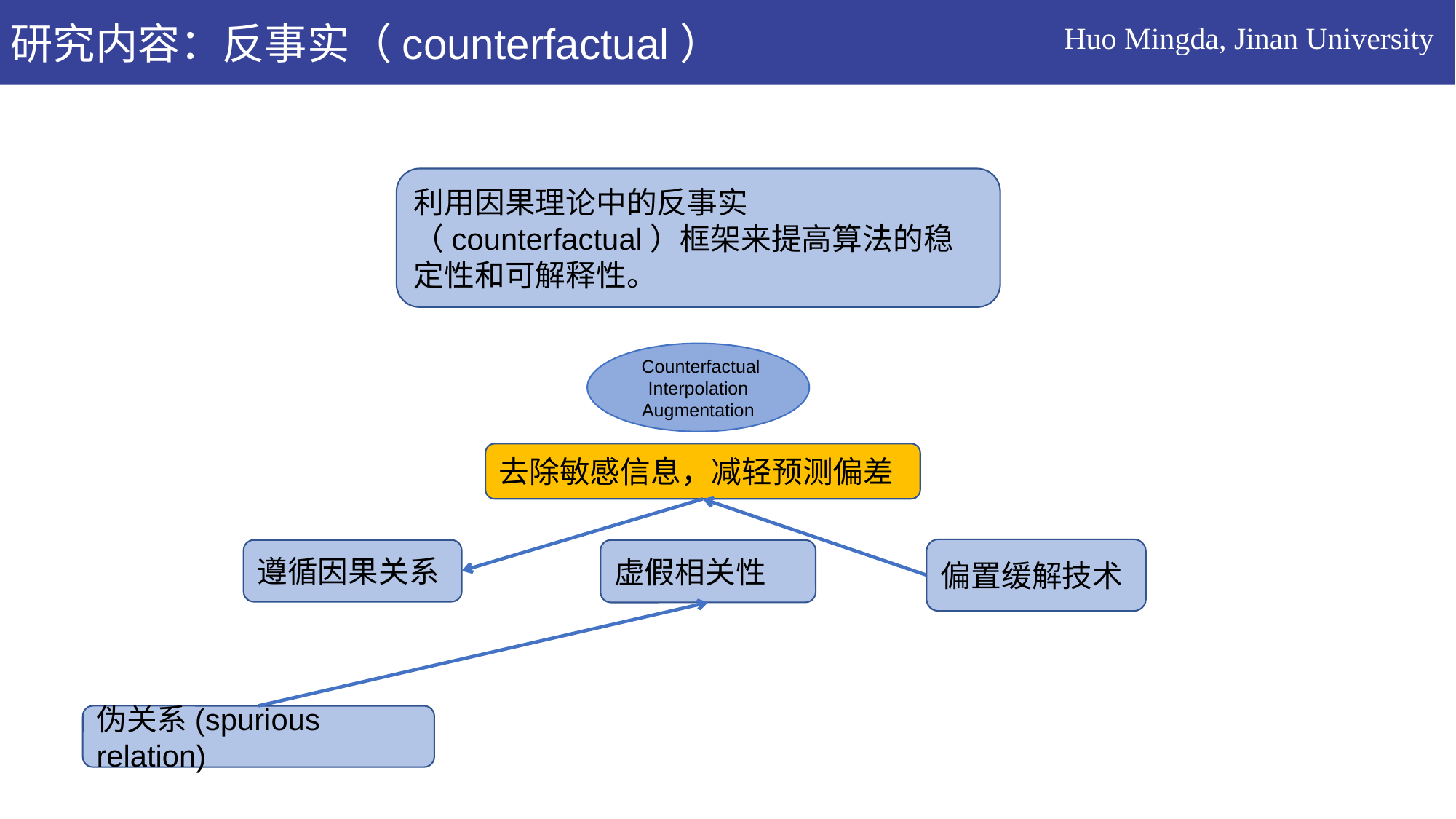

Huo Mingda, Jinan University
研究内容：反事实（counterfactual）
利用因果理论中的反事实（counterfactual）框架来提高算法的稳定性和可解释性。
 Counterfactual Interpolation Augmentation
去除敏感信息，减轻预测偏差
偏置缓解技术
遵循因果关系
虚假相关性
伪关系(spurious relation)